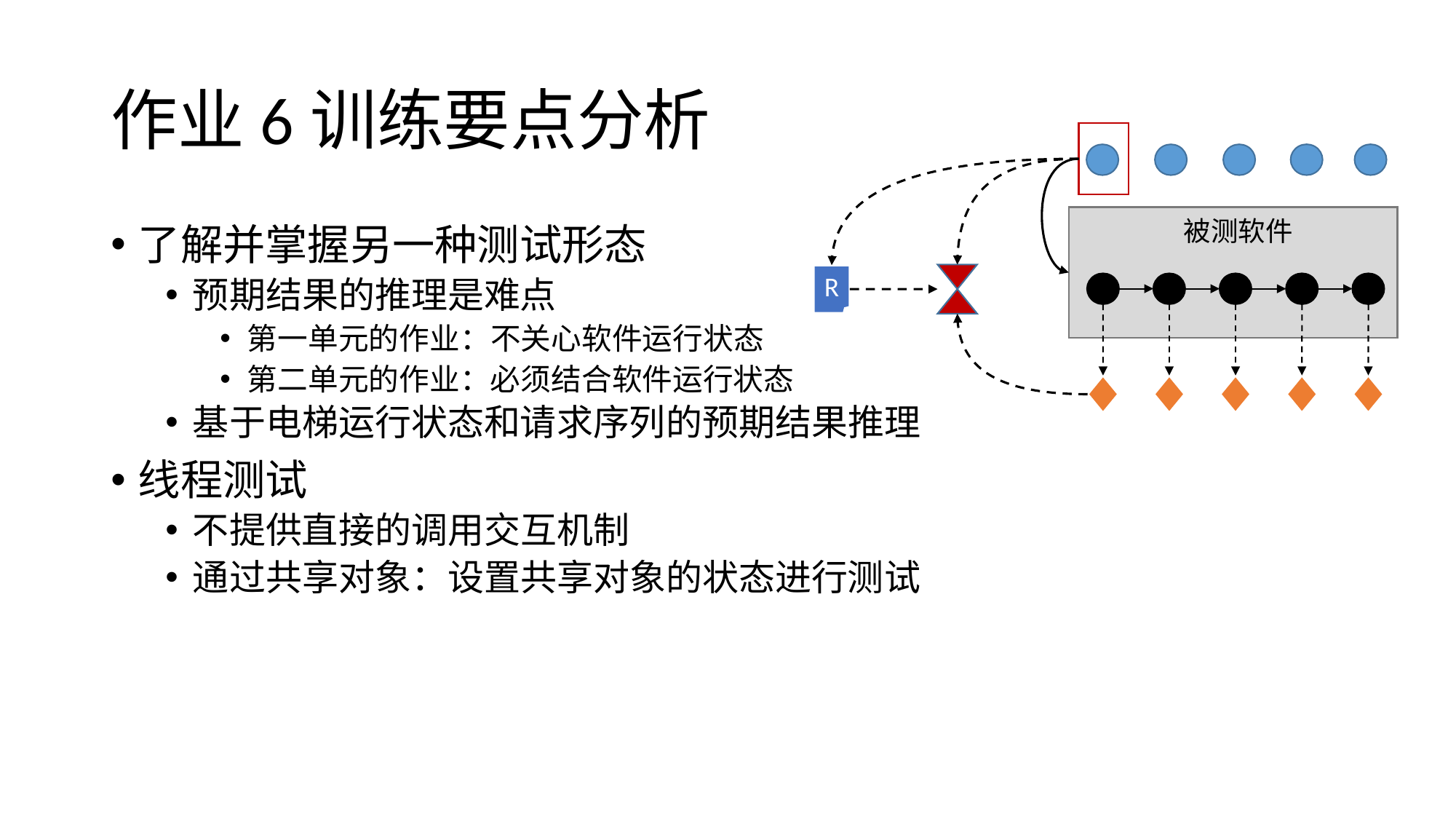

# 作业6训练要点分析

被测软件
了解并掌握另一种测试形态
预期结果的推理是难点
第一单元的作业：不关心软件运行状态
第二单元的作业：必须结合软件运行状态
基于电梯运行状态和请求序列的预期结果推理
线程测试
不提供直接的调用交互机制
通过共享对象：设置共享对象的状态进行测试

R